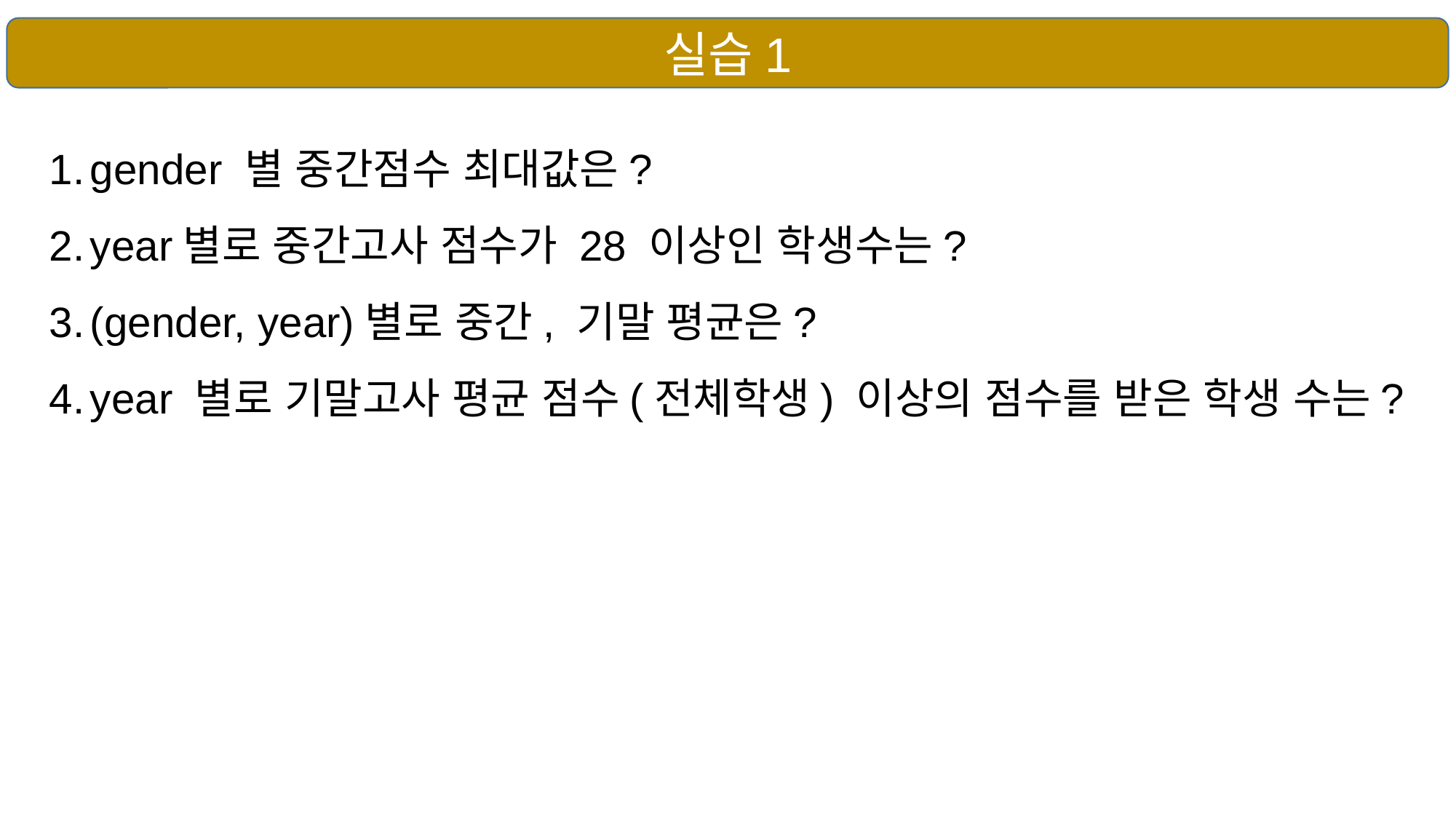

실습1
gender 별 중간점수 최대값은?
year별로 중간고사 점수가 28 이상인 학생수는?
(gender, year)별로 중간, 기말 평균은?
year 별로 기말고사 평균 점수(전체학생) 이상의 점수를 받은 학생 수는?